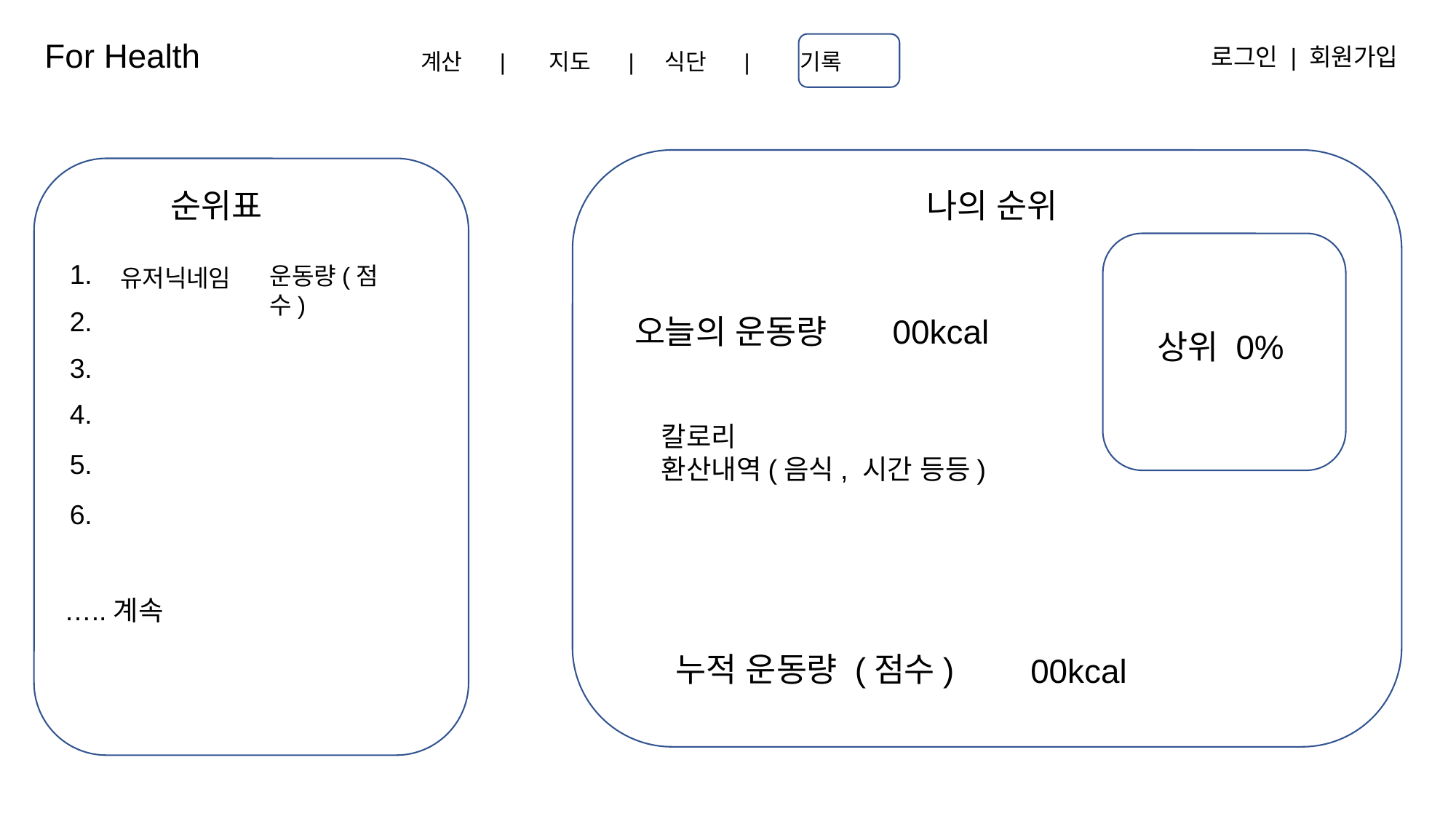

For Health

로그인 | 회원가입
계산     |      지도     |    식단     |       기록

나의 순위
순위표

1.
운동량(점수)
유저닉네임
2.
오늘의 운동량
00kcal
상위 0%
3.
4.
칼로리
환산내역(음식, 시간 등등)
5.
6.
…..계속
누적 운동량 (점수)
00kcal